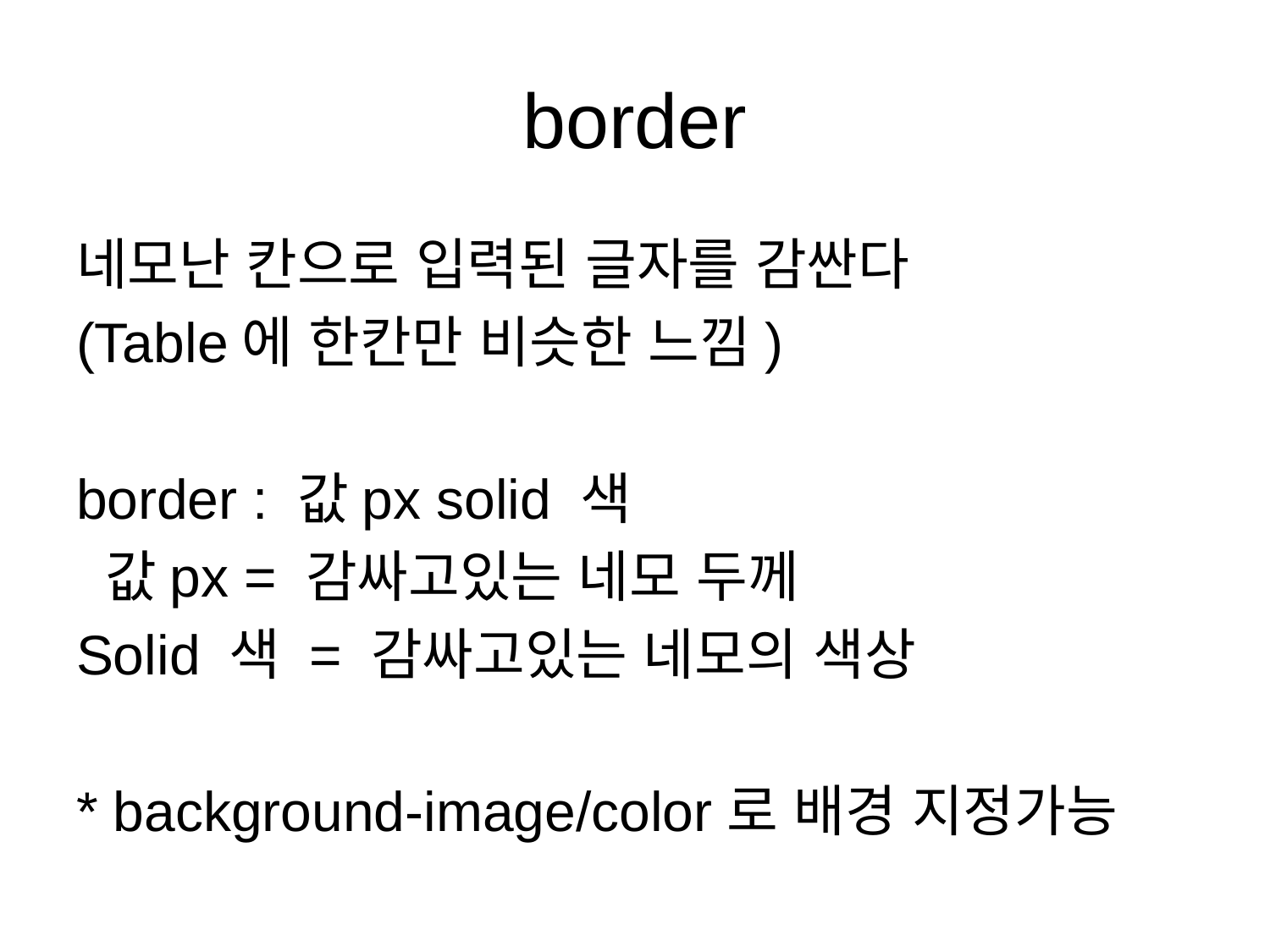

# border
네모난 칸으로 입력된 글자를 감싼다
(Table에 한칸만 비슷한 느낌)

border : 값px solid 색
 값px = 감싸고있는 네모 두께
Solid 색 = 감싸고있는 네모의 색상

* background-image/color로 배경 지정가능